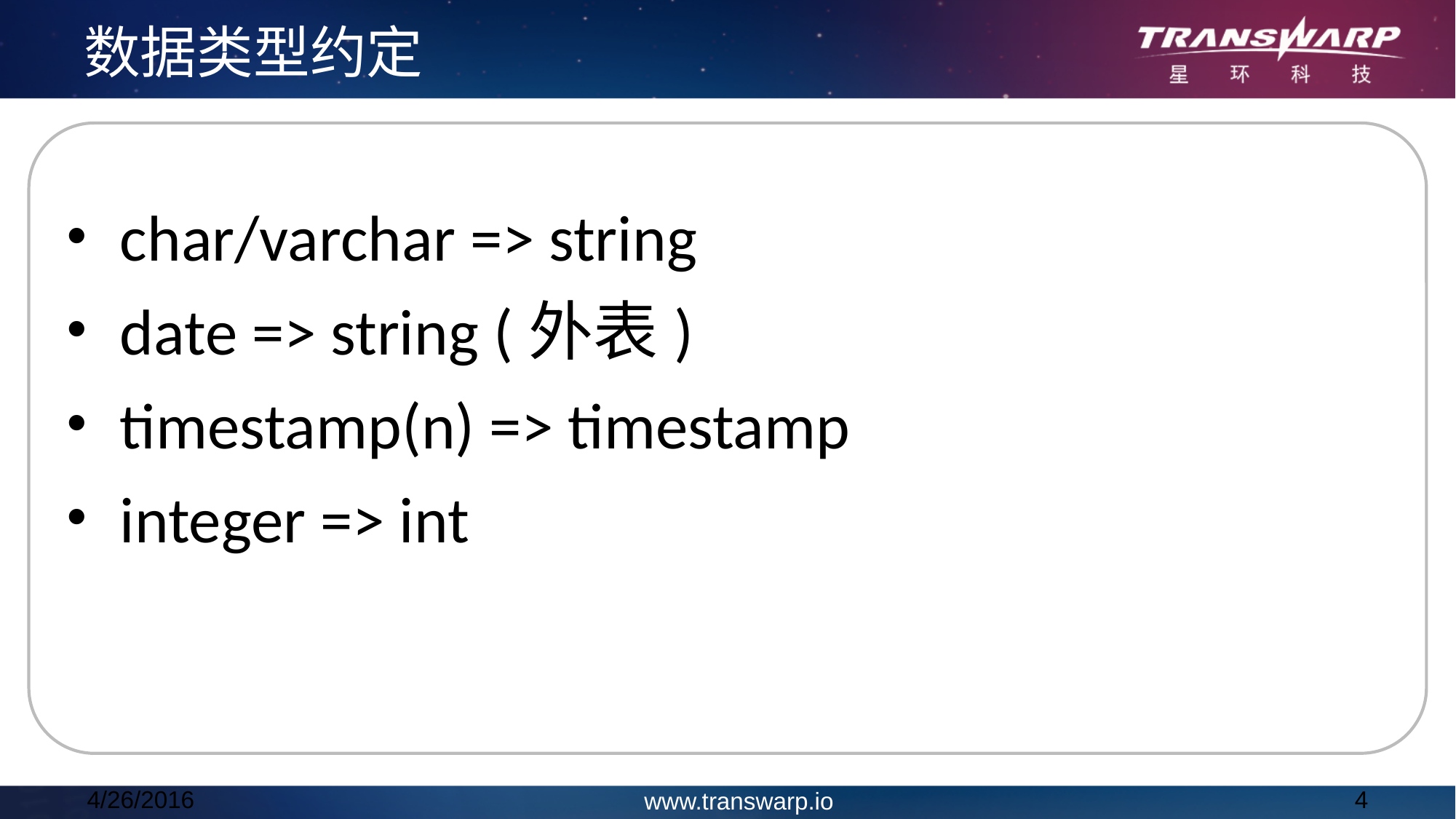

数据类型约定

char/varchar => string
date => string (外表)
timestamp(n) => timestamp
integer => int